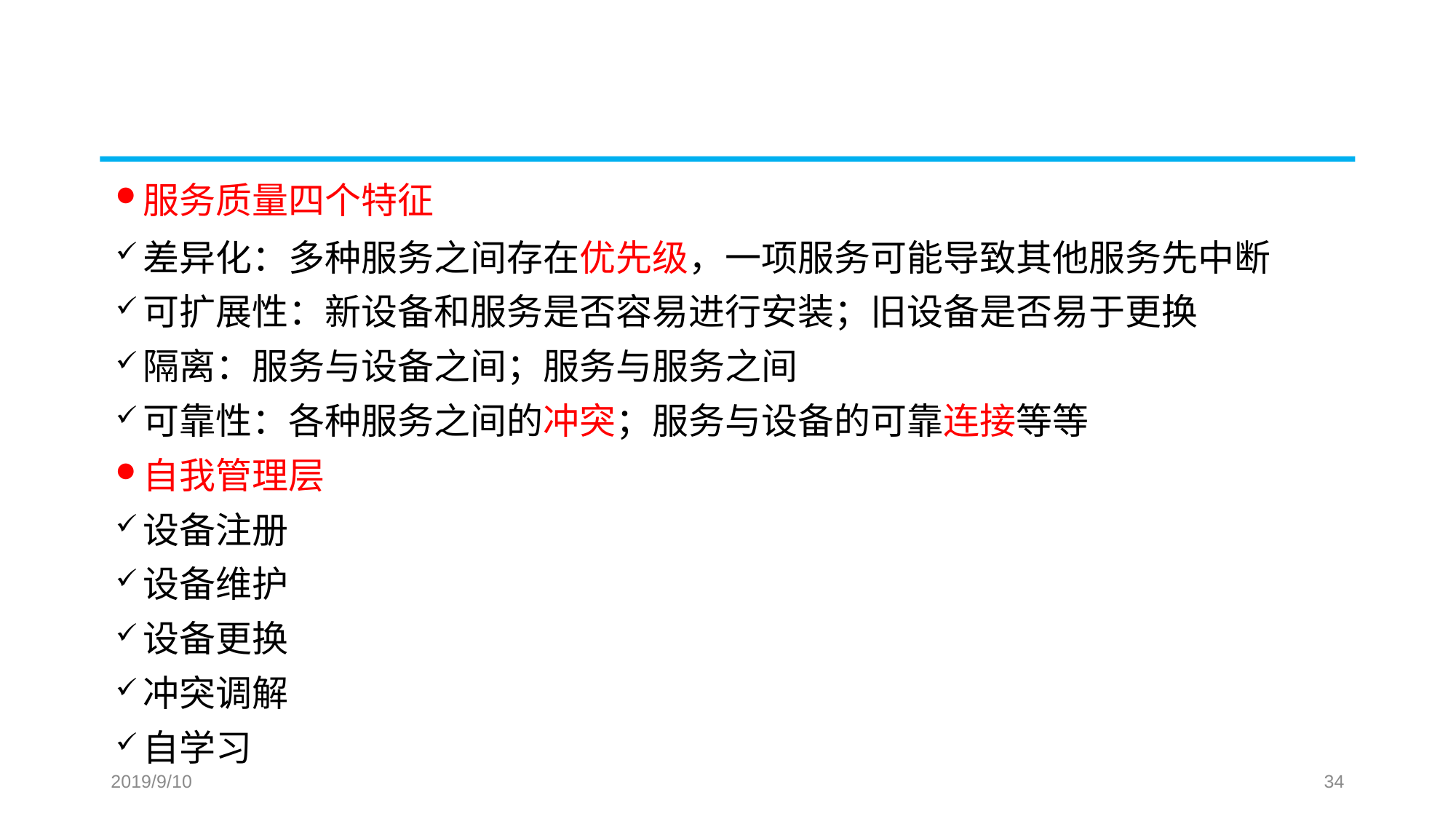

#
服务质量四个特征
差异化：多种服务之间存在优先级，一项服务可能导致其他服务先中断
可扩展性：新设备和服务是否容易进行安装；旧设备是否易于更换
隔离：服务与设备之间；服务与服务之间
可靠性：各种服务之间的冲突；服务与设备的可靠连接等等
自我管理层
设备注册
设备维护
设备更换
冲突调解
自学习

2019/9/10
34